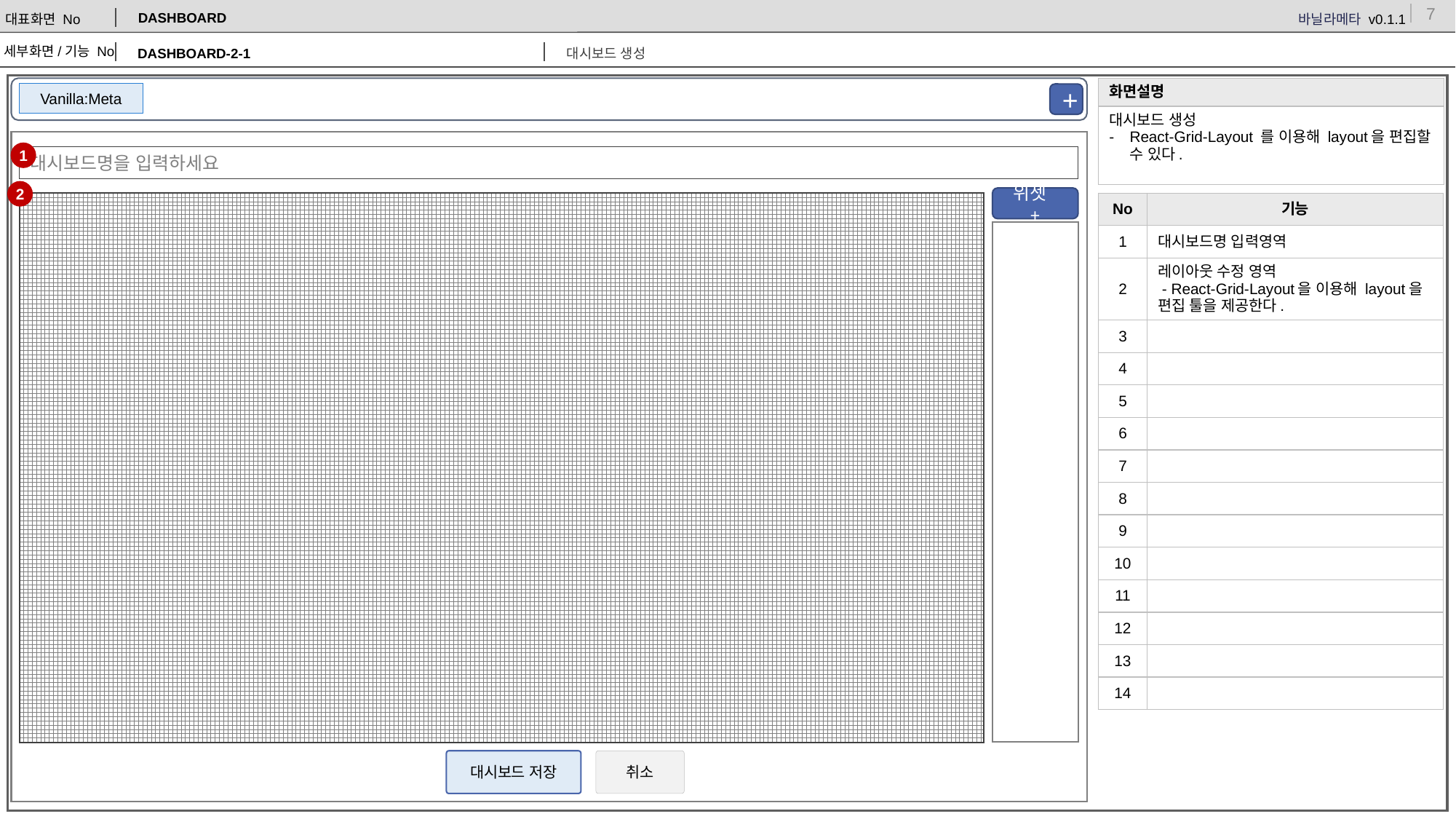

DASHBOARD
DASHBOARD-2-1
대시보드 생성

| 화면설명 |
| --- |
| 대시보드 생성 React-Grid-Layout 를 이용해 layout을 편집할 수 있다. |
Vanilla:Meta
+

1
대시보드명을 입력하세요
2
위젯   +
| No | 기능 |
| --- | --- |
| 1 | 대시보드명 입력영역 |
| 2 | 레이아웃 수정 영역 - React-Grid-Layout을 이용해 layout을 편집 툴을 제공한다. |
| 3 |  |
| 4 |  |
| 5 |  |
| 6 |  |
| 7 |  |
| 8 |  |
| 9 |  |
| 10 |  |
| 11 |  |
| 12 |  |
| 13 |  |
| 14 |  |

대시보드 저장
취소